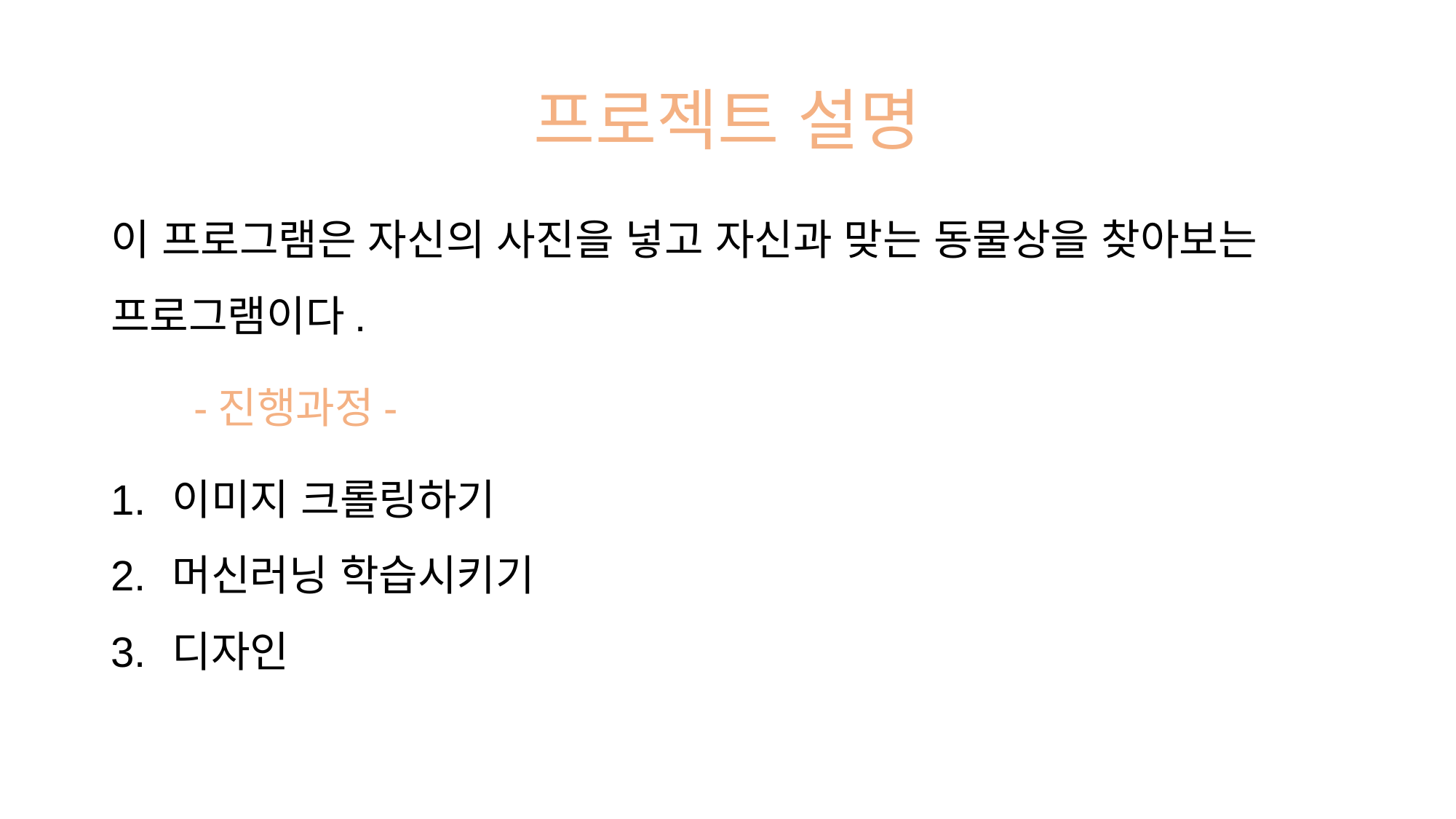

# 프로젝트 설명
이 프로그램은 자신의 사진을 넣고 자신과 맞는 동물상을 찾아보는 프로그램이다.
       -진행과정-
이미지 크롤링하기
머신러닝 학습시키기
디자인